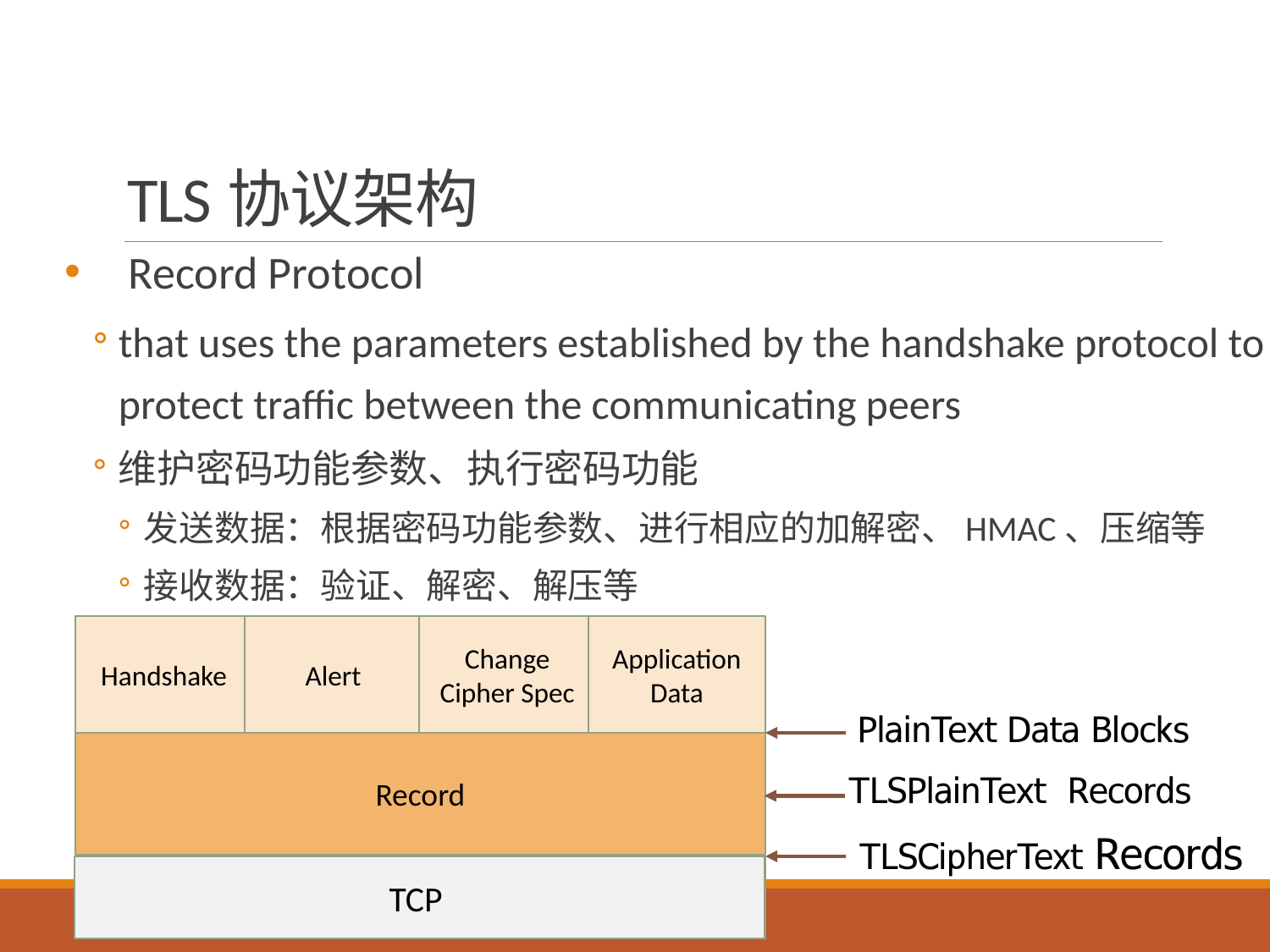

# TLS协议架构
Record Protocol
that uses the parameters established by the handshake protocol to protect traffic between the communicating peers
维护密码功能参数、执行密码功能
发送数据：根据密码功能参数、进行相应的加解密、HMAC、压缩等
接收数据：验证、解密、解压等

Handshake
Alert
Change Cipher Spec
Application Data
Record
PlainText Data Blocks
TLSCipherText Records
TCP
TLSPlainText  Records
6